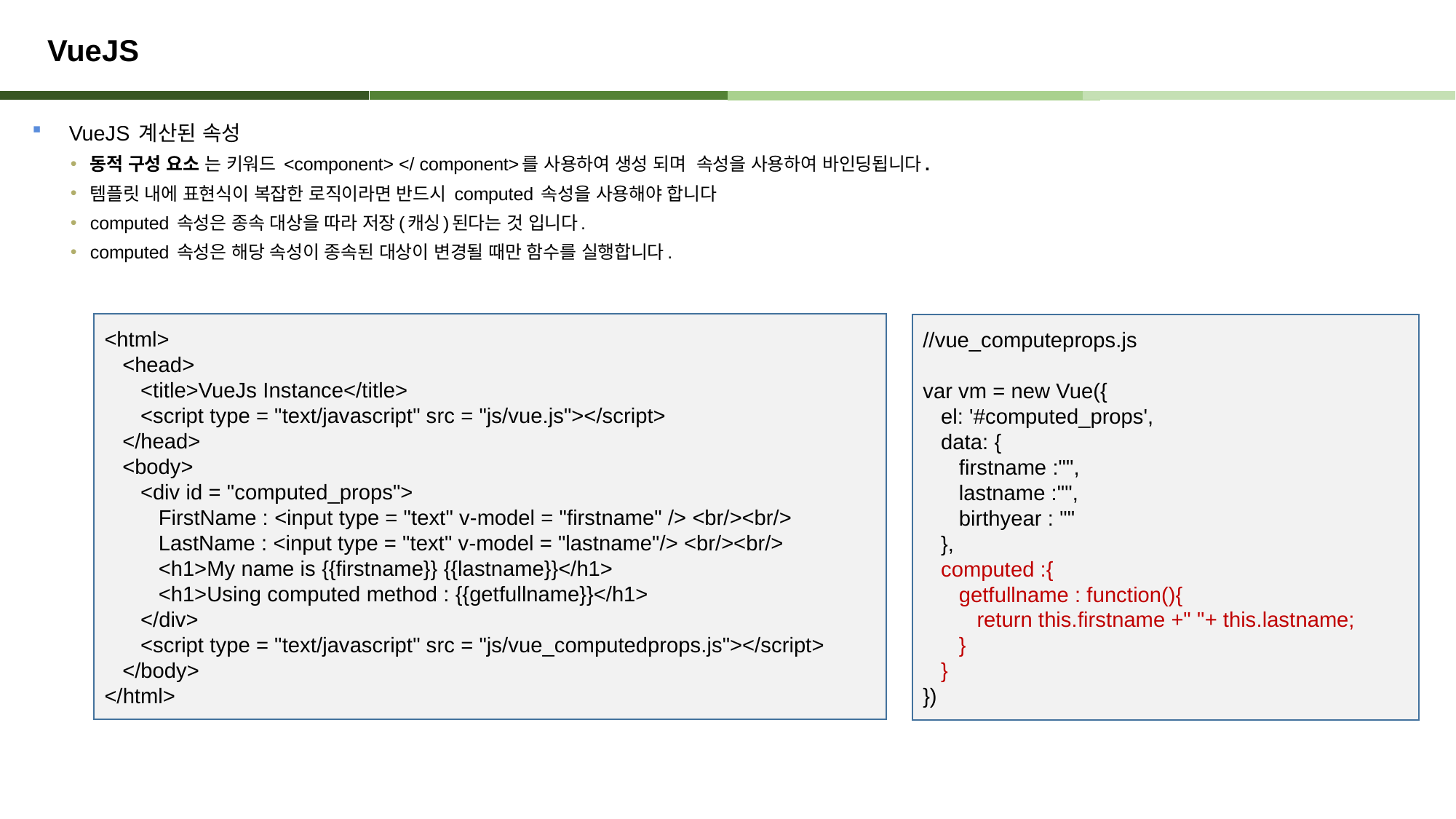

# VueJS
VueJS 계산된 속성
동적 구성 요소 는 키워드 <component> </ component>를 사용하여 생성 되며  속성을 사용하여 바인딩됩니다.
템플릿 내에 표현식이 복잡한 로직이라면 반드시 computed 속성을 사용해야 합니다
computed 속성은 종속 대상을 따라 저장(캐싱)된다는 것 입니다.
computed 속성은 해당 속성이 종속된 대상이 변경될 때만 함수를 실행합니다.

<html>
   <head>
      <title>VueJs Instance</title>
      <script type = "text/javascript" src = "js/vue.js"></script>
   </head>
   <body>
      <div id = "computed_props">
         FirstName : <input type = "text" v-model = "firstname" /> <br/><br/>
         LastName : <input type = "text" v-model = "lastname"/> <br/><br/>
         <h1>My name is {{firstname}} {{lastname}}</h1>
         <h1>Using computed method : {{getfullname}}</h1>
      </div>
      <script type = "text/javascript" src = "js/vue_computedprops.js"></script>
   </body>
</html>
//vue_computeprops.js

var vm = new Vue({
   el: '#computed_props',
   data: {
      firstname :"",
      lastname :"",
      birthyear : ""
   },
   computed :{
      getfullname : function(){
         return this.firstname +" "+ this.lastname;
      }
   }
})